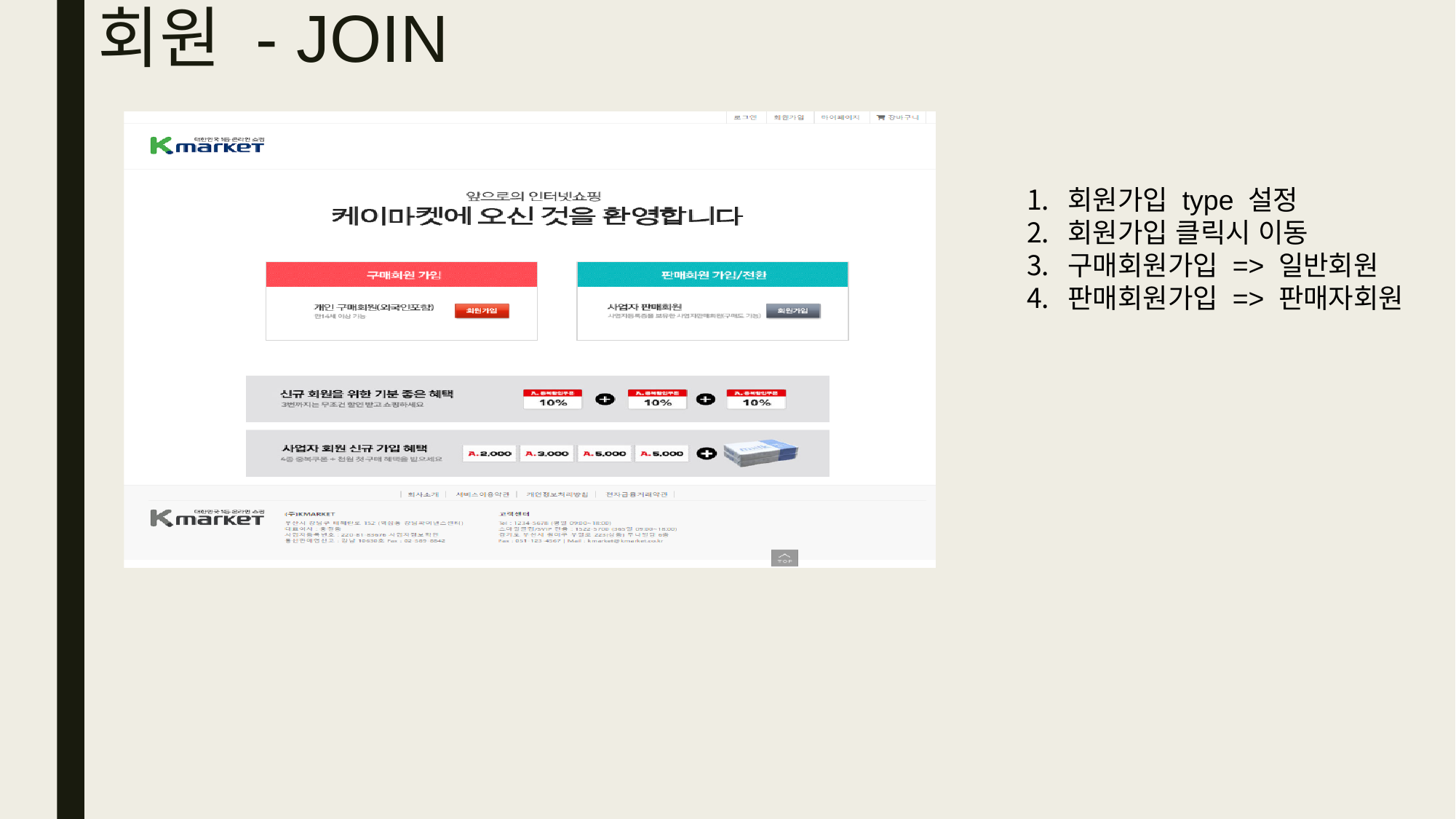

# 회원 - JOIN

회원가입 type 설정
회원가입 클릭시 이동
구매회원가입 => 일반회원
판매회원가입 => 판매자회원